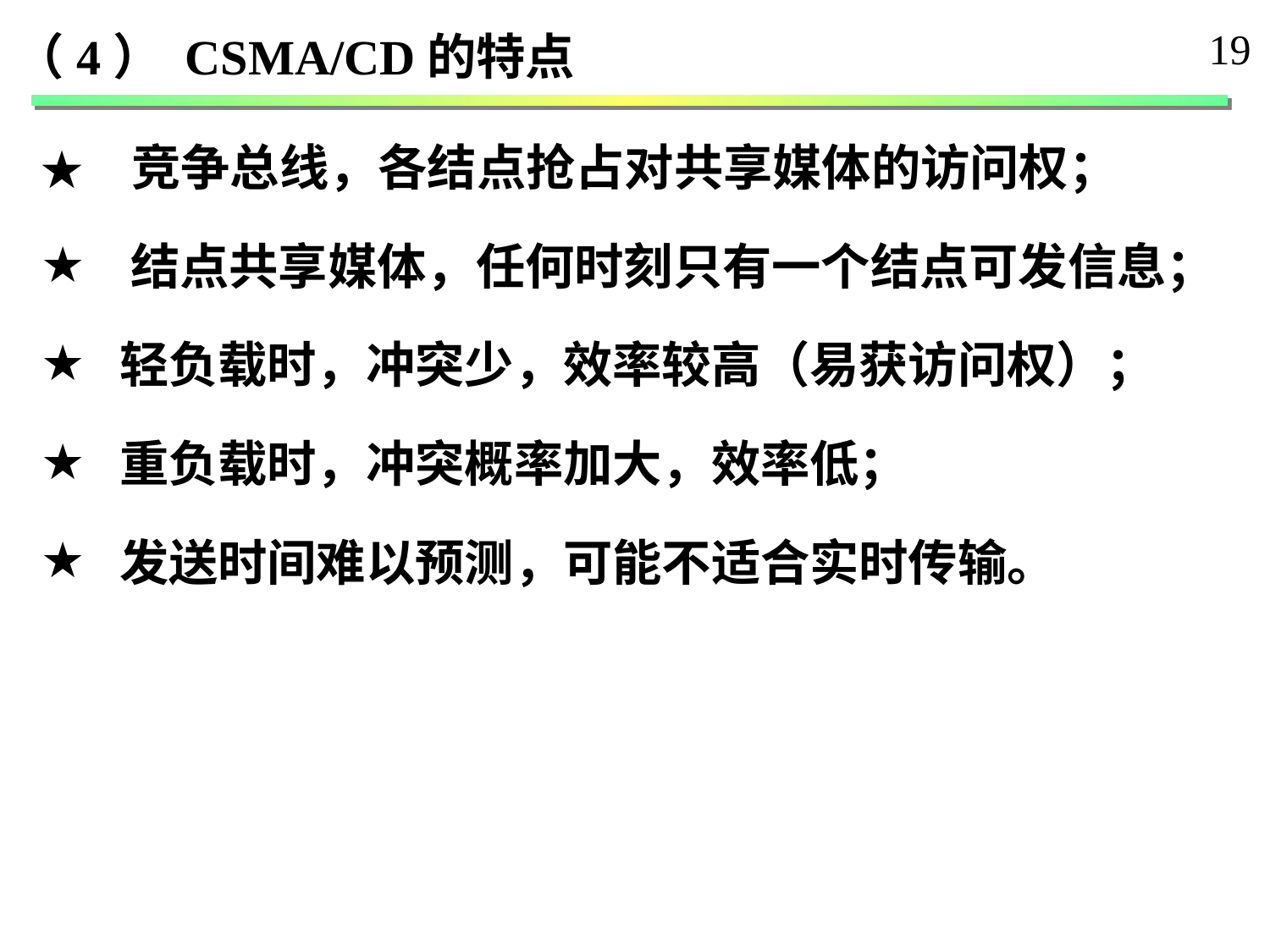

（4） CSMA/CD的特点
19

★    竞争总线，各结点抢占对共享媒体的访问权；
   结点共享媒体，任何时刻只有一个结点可发信息；
  轻负载时，冲突少，效率较高（易获访问权）；
  重负载时，冲突概率加大，效率低；
  发送时间难以预测，可能不适合实时传输。